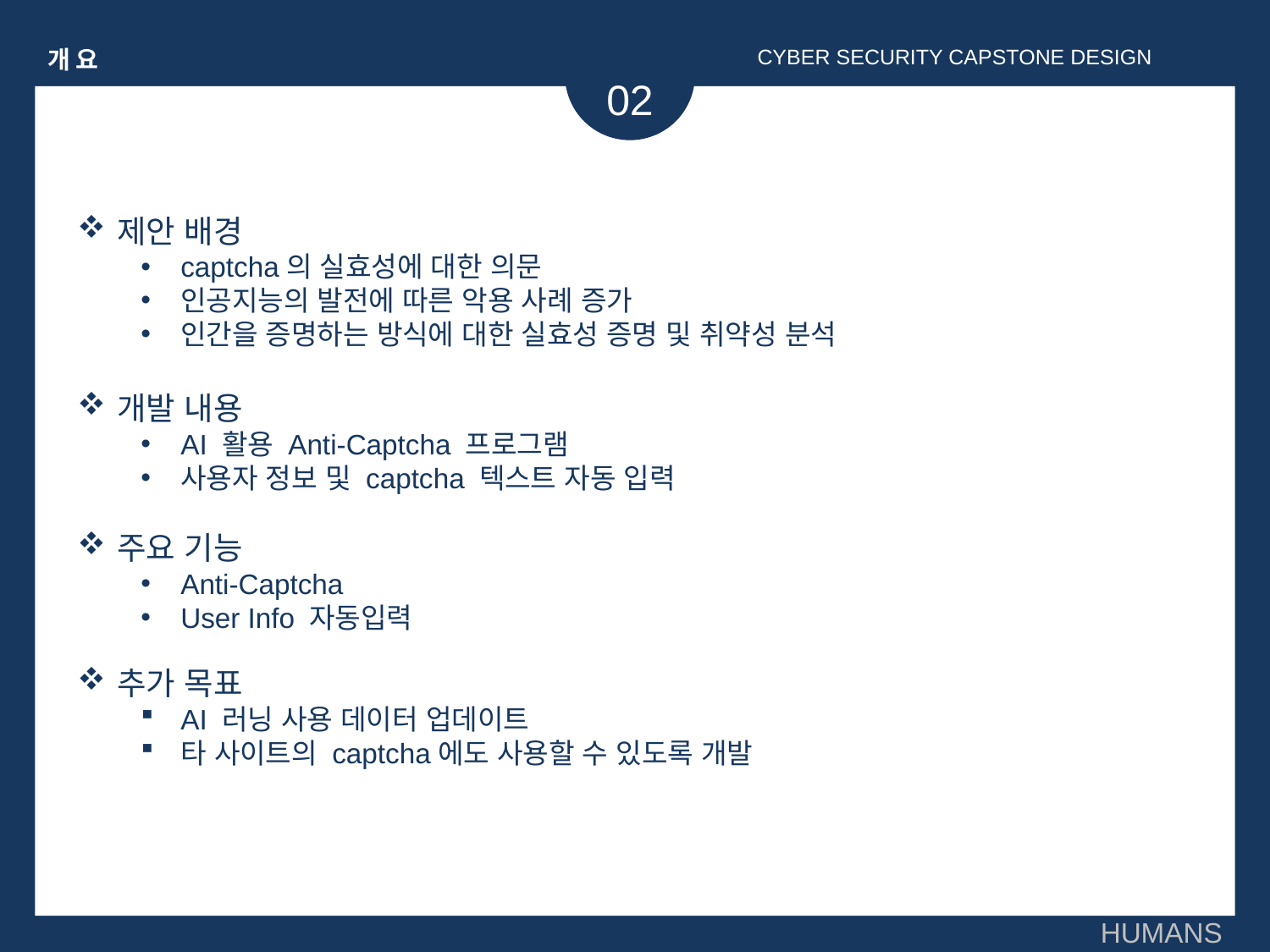

개요
CYBER SECURITY CAPSTONE DESIGN
02

제안 배경
captcha의 실효성에 대한 의문
인공지능의 발전에 따른 악용 사례 증가
인간을 증명하는 방식에 대한 실효성 증명 및 취약성 분석

개발 내용
AI 활용 Anti-Captcha 프로그램
사용자 정보 및 captcha 텍스트 자동 입력

주요 기능
Anti-Captcha
User Info 자동입력

추가 목표
AI 러닝 사용 데이터 업데이트
타 사이트의 captcha에도 사용할 수 있도록 개발
HUMANS